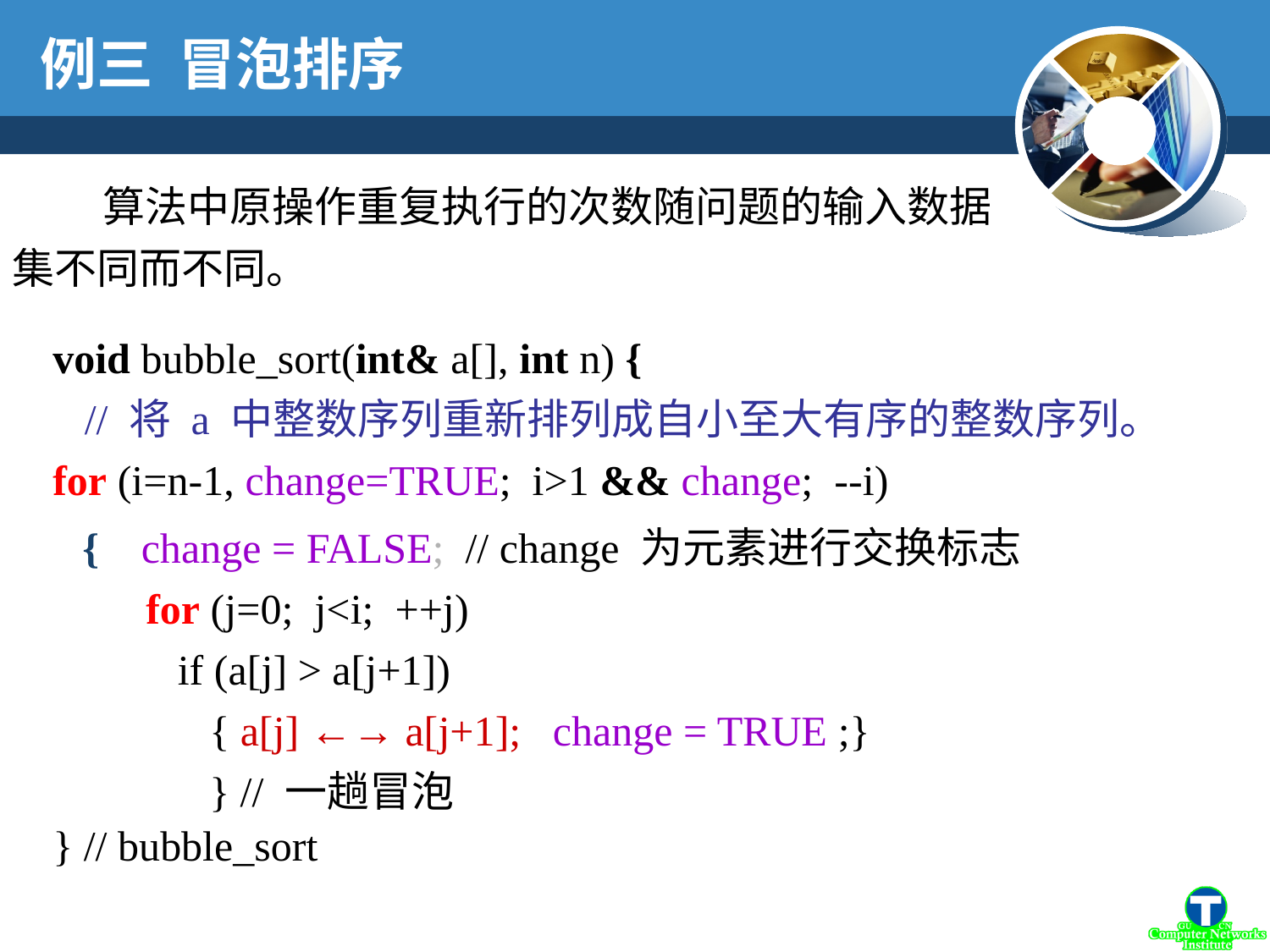

例三  冒泡排序
       算法中原操作重复执行的次数随问题的输入数据集不同而不同。
void bubble_sort(int& a[], int n) {
   // 将 a 中整数序列重新排列成自小至大有序的整数序列。
for (i=n-1, change=TRUE;  i>1 && change;  --i)

} // bubble_sort
{    change = FALSE;  // change 为元素进行交换标志
      for (j=0;  j<i;  ++j)
         if (a[j] > a[j+1])
            { a[j] ←→ a[j+1];   change = TRUE ;}
            } // 一趟冒泡